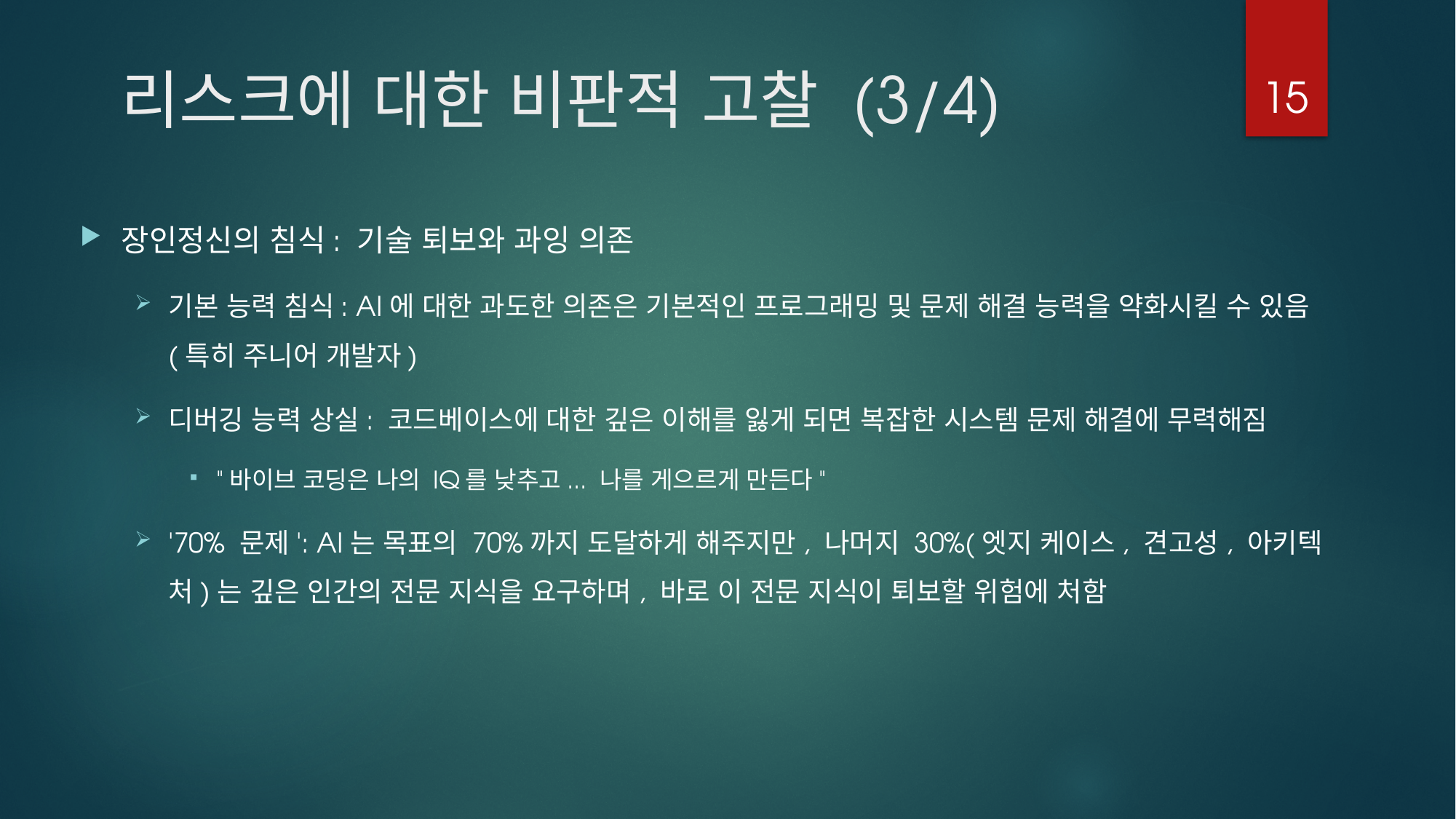

15
# 리스크에 대한 비판적 고찰 (3/4)
장인정신의 침식: 기술 퇴보와 과잉 의존
기본 능력 침식: AI에 대한 과도한 의존은 기본적인 프로그래밍 및 문제 해결 능력을 약화시킬 수 있음 (특히 주니어 개발자)
디버깅 능력 상실: 코드베이스에 대한 깊은 이해를 잃게 되면 복잡한 시스템 문제 해결에 무력해짐
"바이브 코딩은 나의 IQ를 낮추고... 나를 게으르게 만든다"
'70% 문제': AI는 목표의 70%까지 도달하게 해주지만, 나머지 30%(엣지 케이스, 견고성, 아키텍처)는 깊은 인간의 전문 지식을 요구하며, 바로 이 전문 지식이 퇴보할 위험에 처함